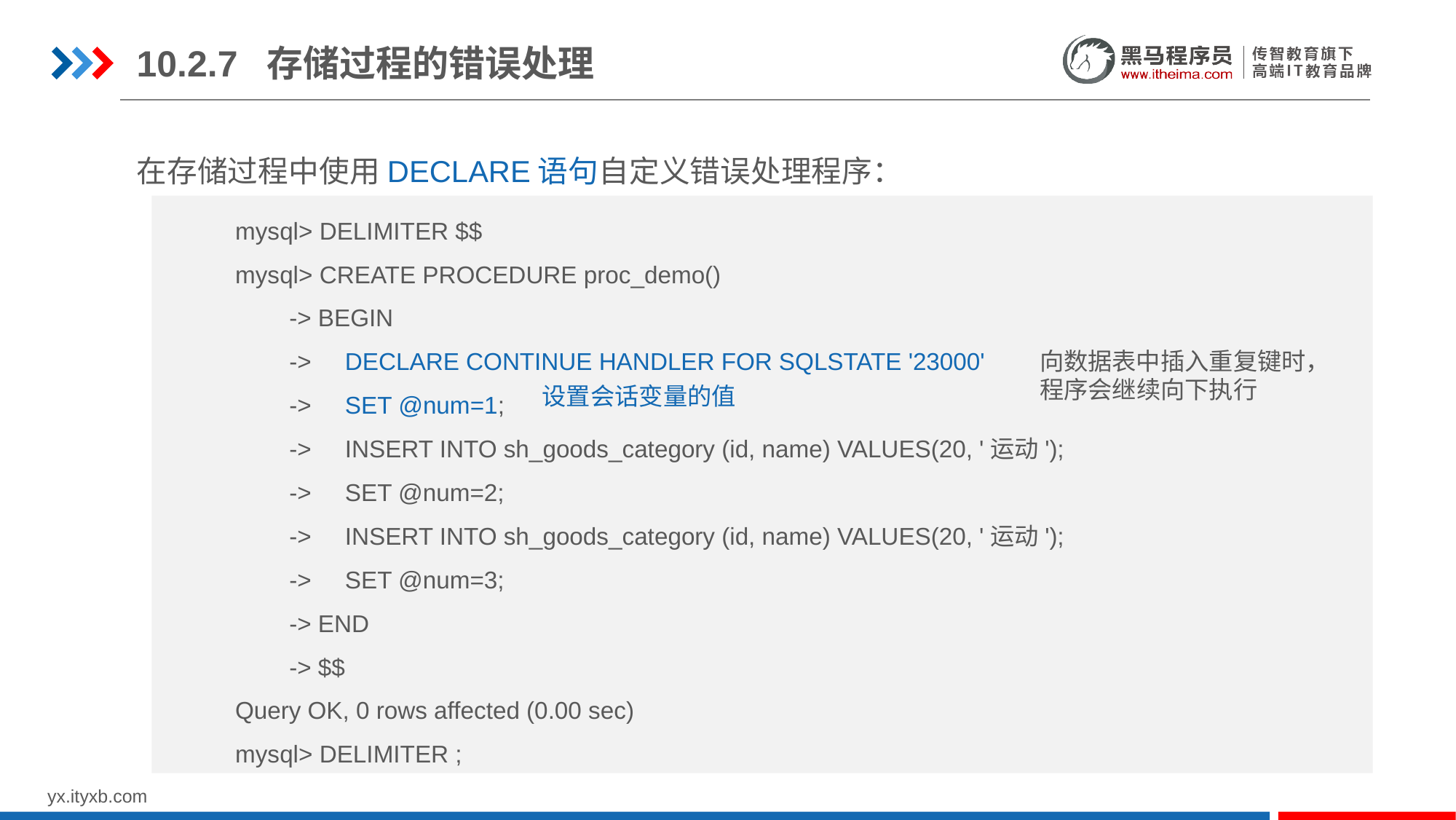

10.2.7  存储过程的错误处理
在存储过程中使用DECLARE语句自定义错误处理程序：
mysql> DELIMITER $$
mysql> CREATE PROCEDURE proc_demo()
        -> BEGIN
        ->     DECLARE CONTINUE HANDLER FOR SQLSTATE '23000'
        ->     SET @num=1;
        ->     INSERT INTO sh_goods_category (id, name) VALUES(20, '运动');
        ->     SET @num=2;
        ->     INSERT INTO sh_goods_category (id, name) VALUES(20, '运动');
        ->     SET @num=3;
        -> END
        -> $$
Query OK, 0 rows affected (0.00 sec)
mysql> DELIMITER ;
向数据表中插入重复键时，程序会继续向下执行
设置会话变量的值